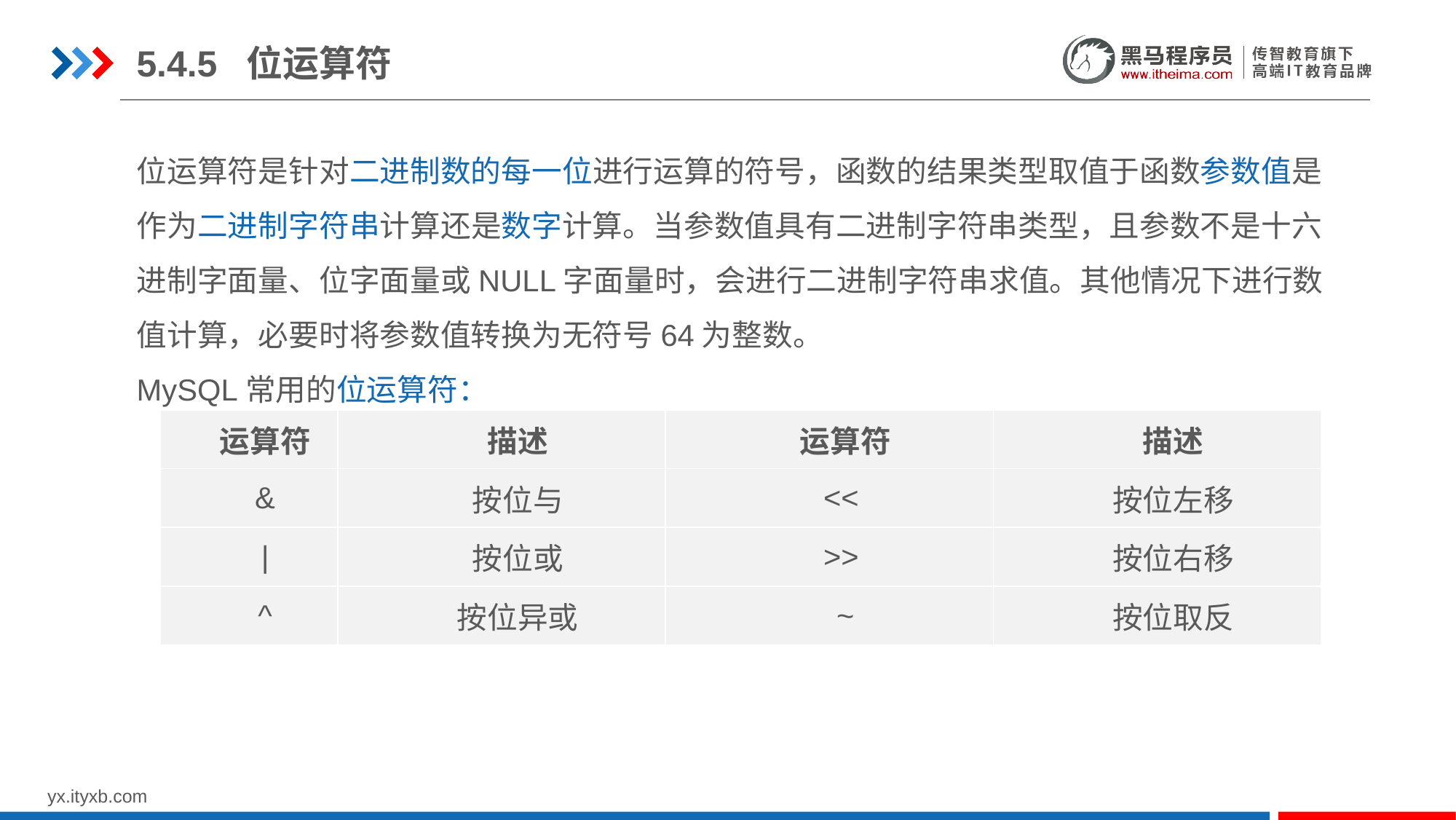

5.4.5  位运算符
位运算符是针对二进制数的每一位进行运算的符号，函数的结果类型取值于函数参数值是作为二进制字符串计算还是数字计算。当参数值具有二进制字符串类型，且参数不是十六进制字面量、位字面量或NULL字面量时，会进行二进制字符串求值。其他情况下进行数值计算，必要时将参数值转换为无符号64为整数。
MySQL常用的位运算符：
| 运算符 | 描述 | 运算符 | 描述 |
| --- | --- | --- | --- |
| & | 按位与 | << | 按位左移 |
| | | 按位或 | >> | 按位右移 |
| ^ | 按位异或 | ~ | 按位取反 |